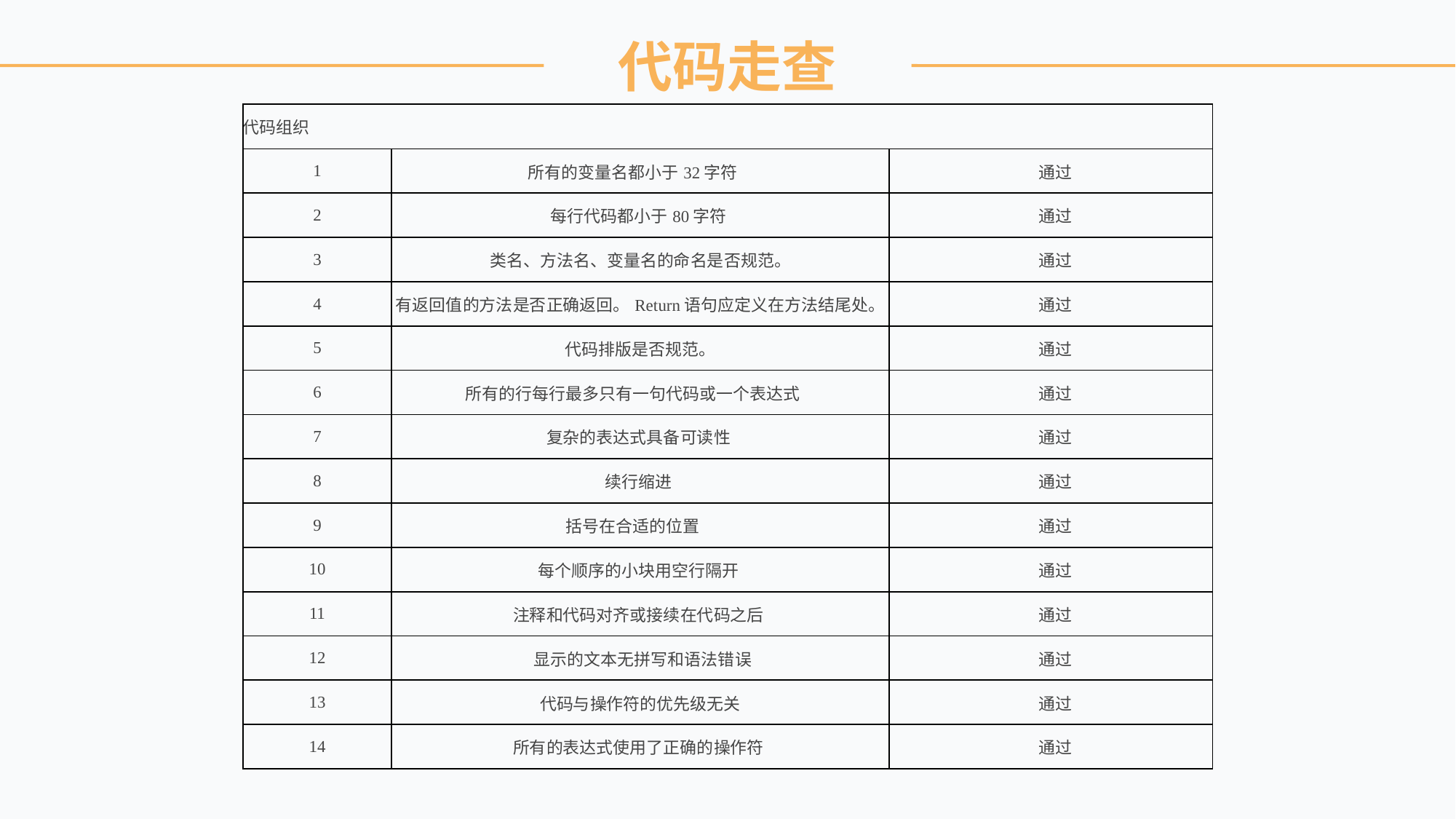

代码走查

| 代码组织 |  |  |
| --- | --- | --- |
| 1 | 所有的变量名都小于32字符 | 通过 |
| 2 | 每行代码都小于80字符 | 通过 |
| 3 | 类名、方法名、变量名的命名是否规范。 | 通过 |
| 4 | 有返回值的方法是否正确返回。Return语句应定义在方法结尾处。 | 通过 |
| 5 | 代码排版是否规范。 | 通过 |
| 6 | 所有的行每行最多只有一句代码或一个表达式 | 通过 |
| 7 | 复杂的表达式具备可读性 | 通过 |
| 8 | 续行缩进 | 通过 |
| 9 | 括号在合适的位置 | 通过 |
| 10 | 每个顺序的小块用空行隔开 | 通过 |
| 11 | 注释和代码对齐或接续在代码之后 | 通过 |
| 12 | 显示的文本无拼写和语法错误 | 通过 |
| 13 | 代码与操作符的优先级无关 | 通过 |
| 14 | 所有的表达式使用了正确的操作符 | 通过 |